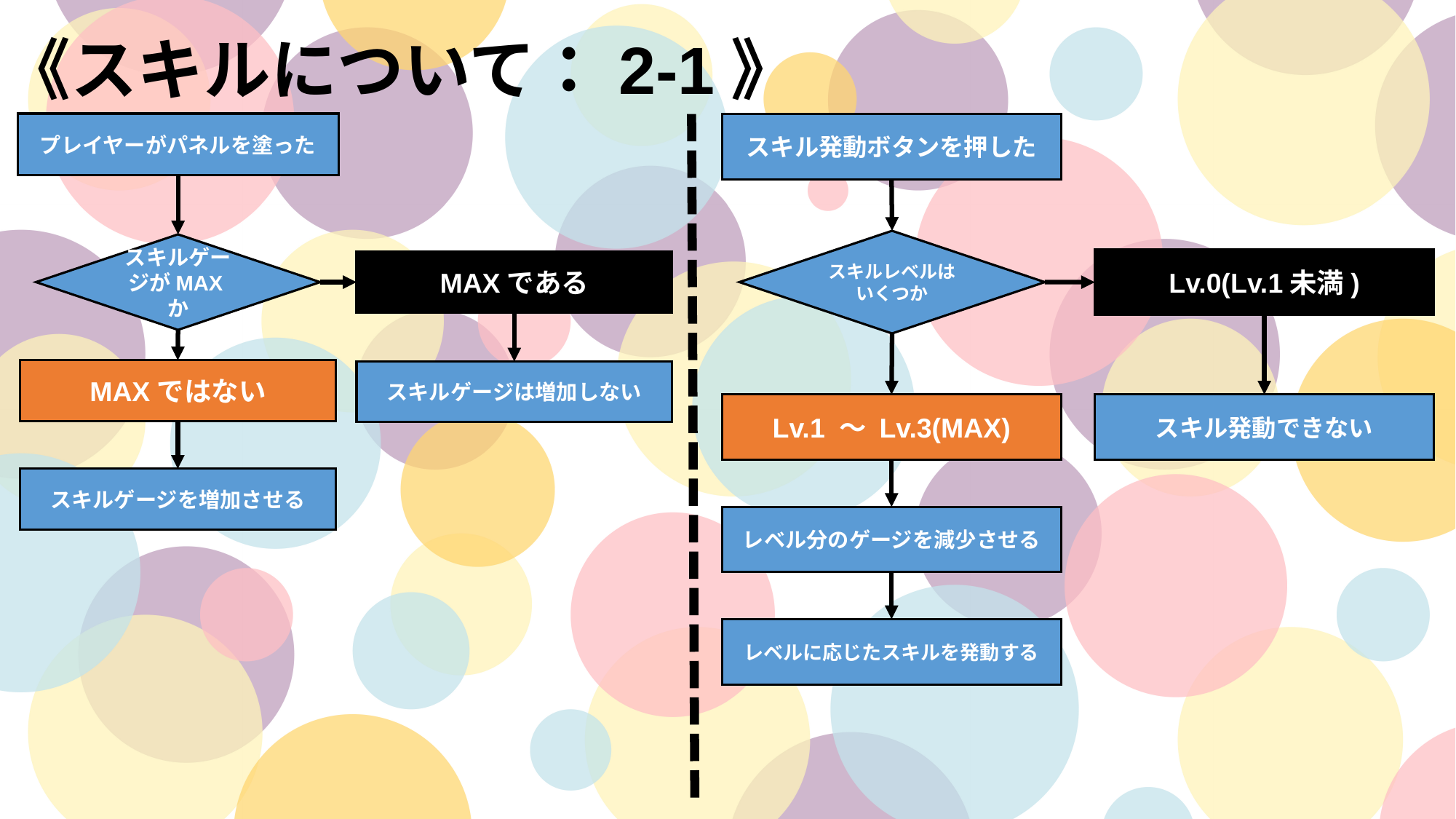

《スキルについて：2-1》
プレイヤーがパネルを塗った
スキル発動ボタンを押した
スキルレベルはいくつか
スキルゲージがMAXか
Lv.0(Lv.1未満)
MAXである
MAXではない
スキルゲージは増加しない
スキル発動できない
Lv.1 ～ Lv.3(MAX)
スキルゲージを増加させる
レベル分のゲージを減少させる
レベルに応じたスキルを発動する